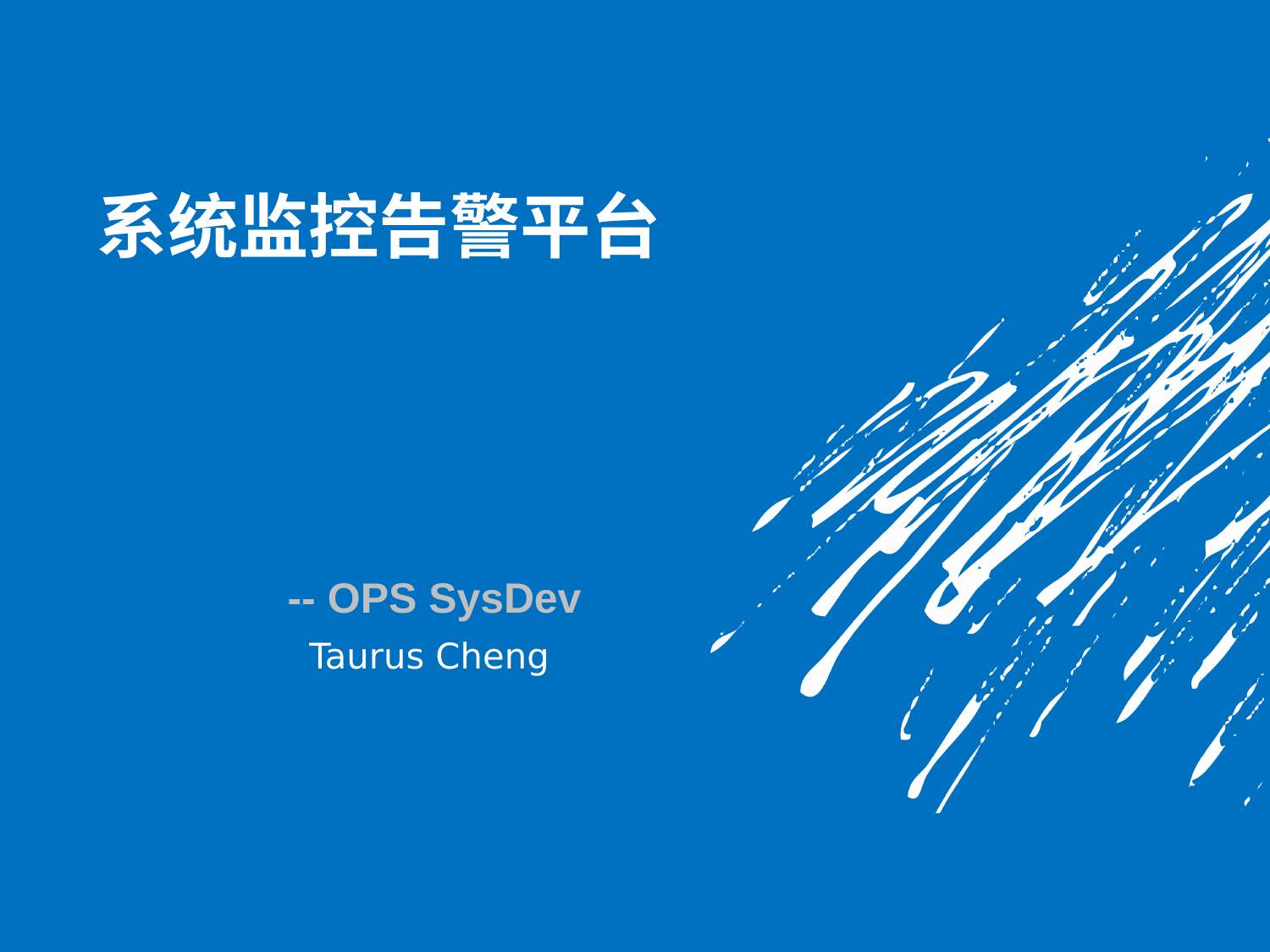

# 系统监控告警平台
-- OPS SysDev
Taurus Cheng